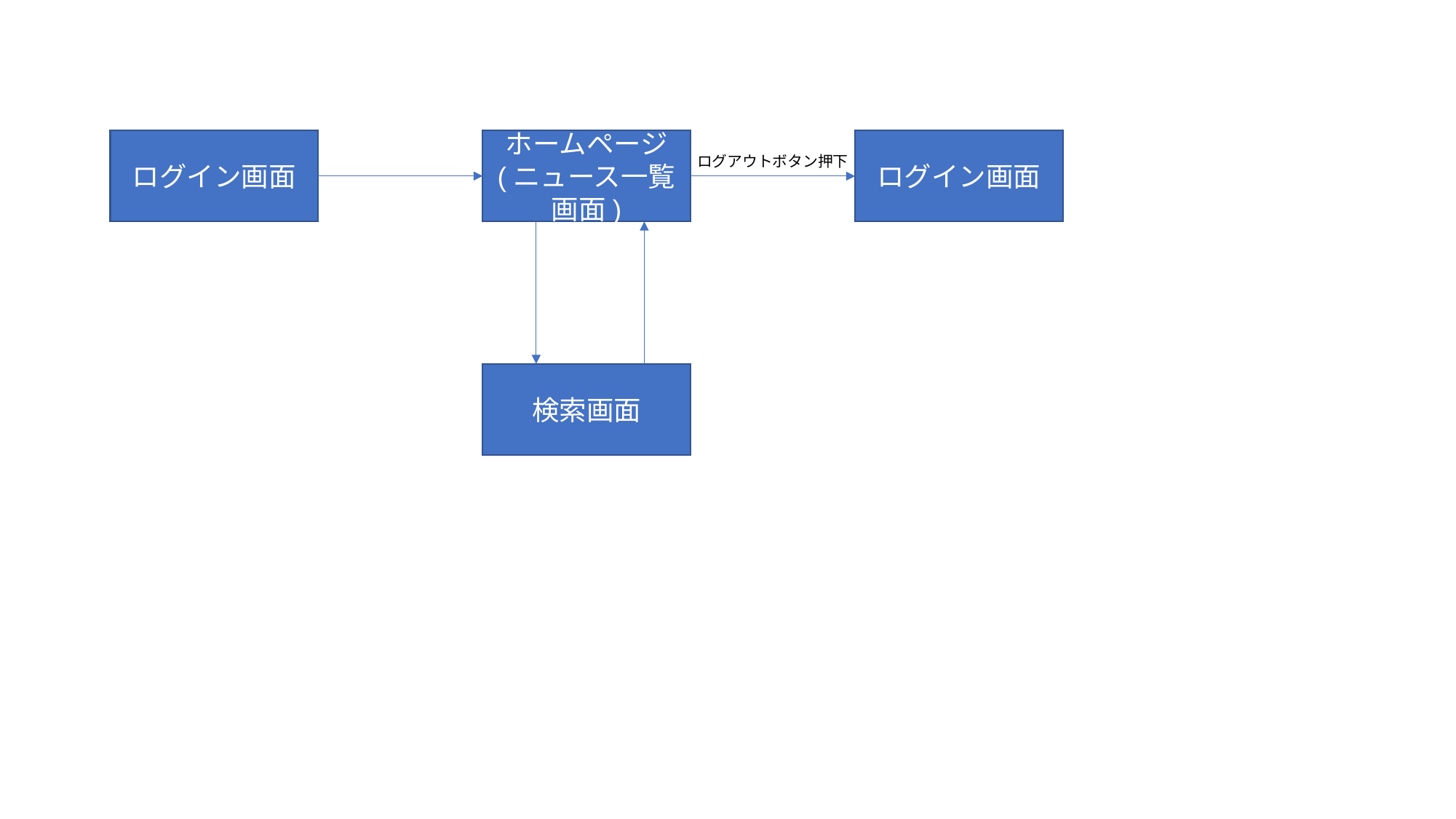

ログイン画面
ホームページ
(ニュース一覧画面)
ログイン画面
ログアウトボタン押下
検索画面